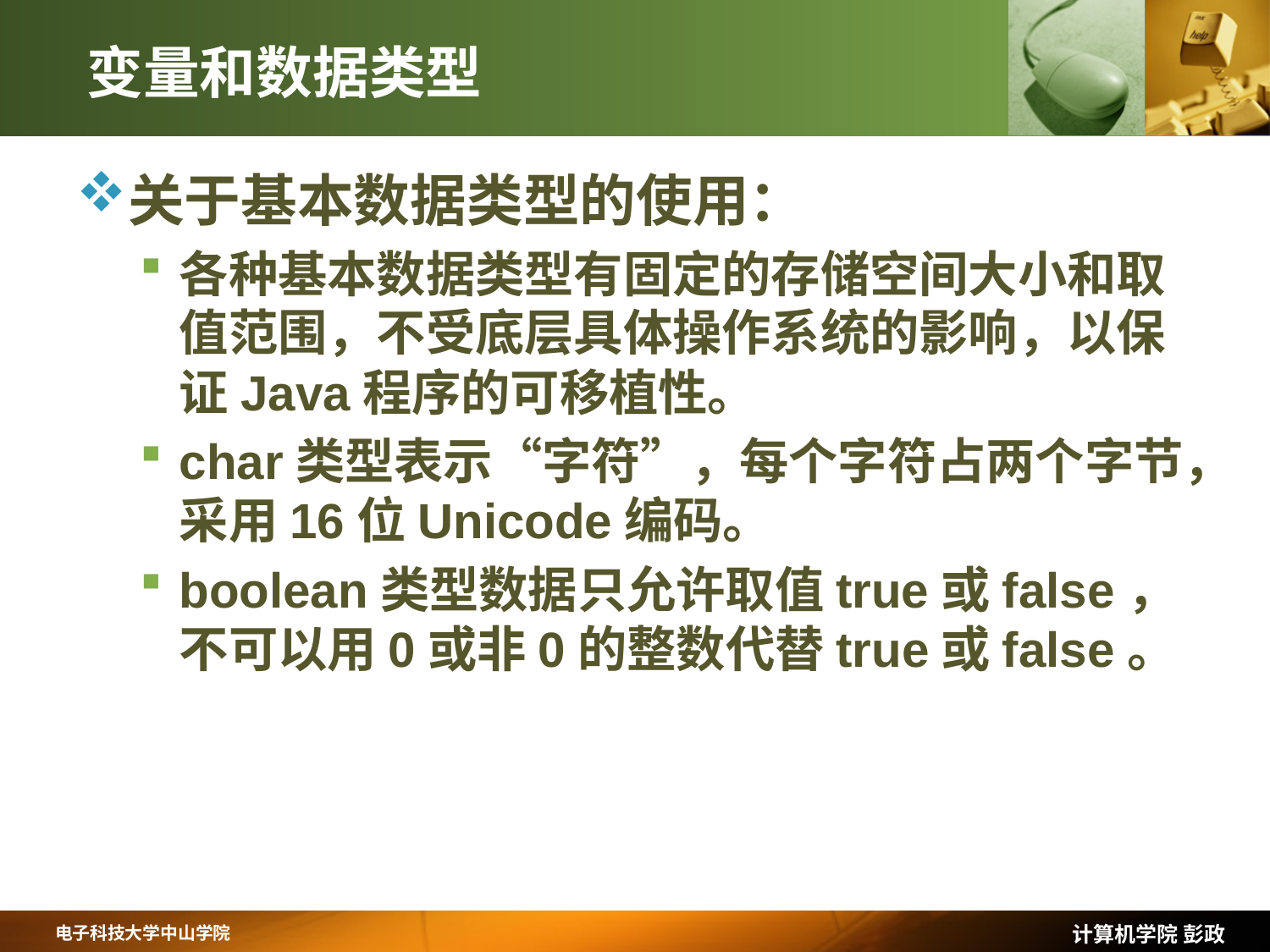

# 变量和数据类型
关于基本数据类型的使用：
各种基本数据类型有固定的存储空间大小和取值范围，不受底层具体操作系统的影响，以保证Java程序的可移植性。
char类型表示“字符”，每个字符占两个字节，采用16位Unicode编码。
boolean类型数据只允许取值true或false，不可以用0或非0的整数代替true或false。
计算机学院 彭政
电子科技大学中山学院